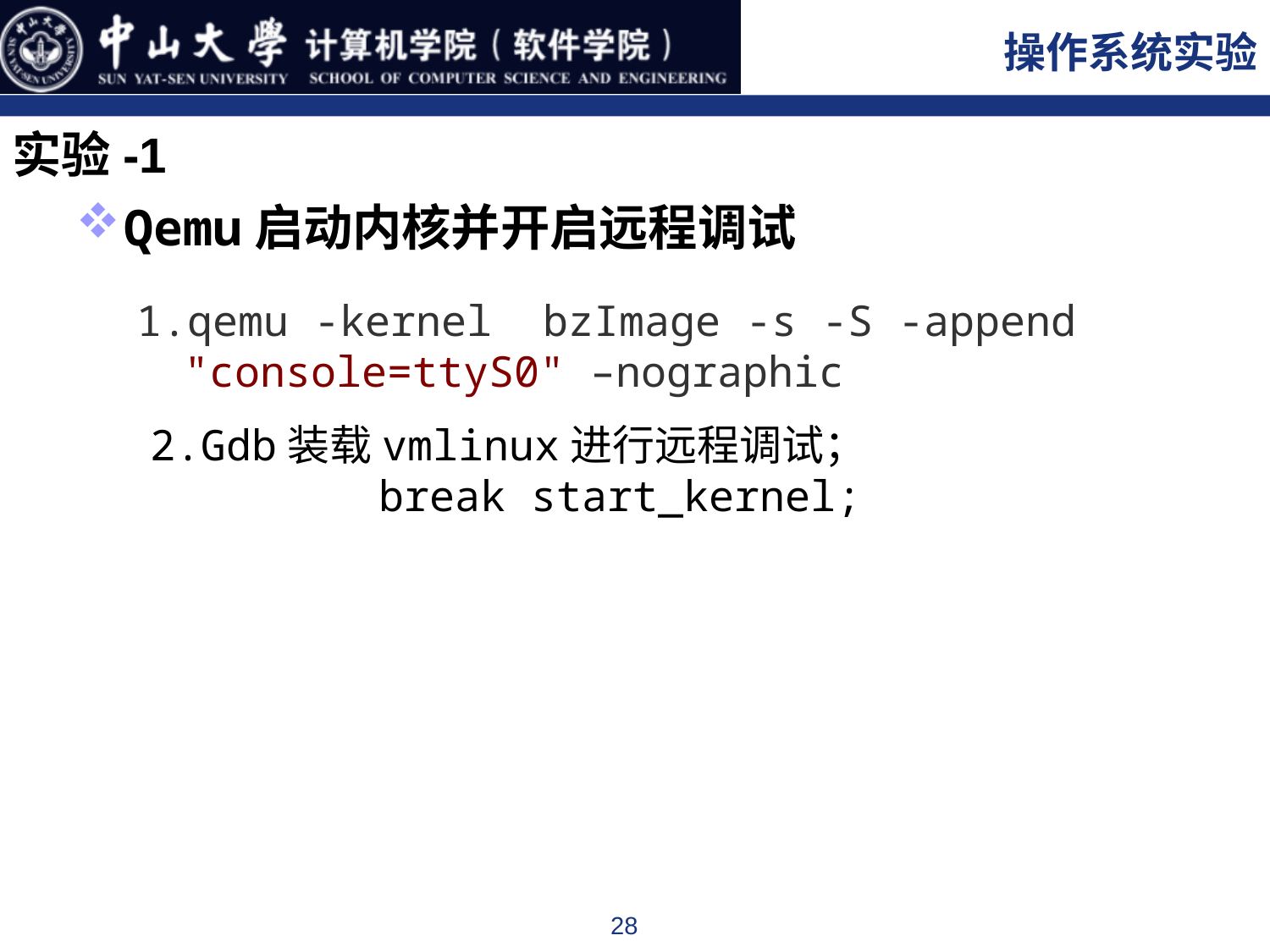

实验-1
Qemu启动内核并开启远程调试
qemu -kernel  bzImage -s -S -append "console=ttyS0" –nographic
Gdb装载vmlinux进行远程调试；
         break start_kernel;
28